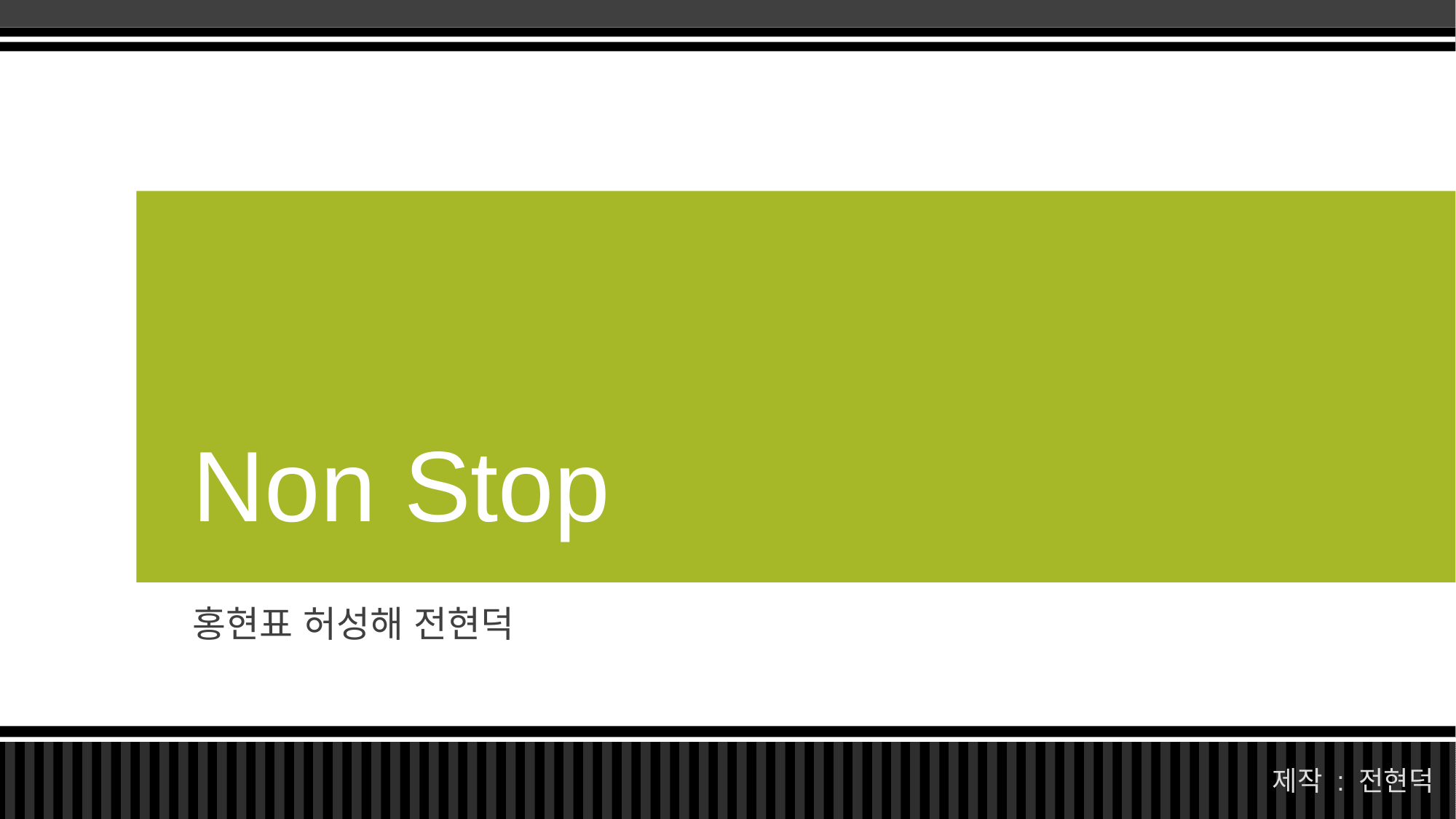

# Non Stop
홍현표 허성해 전현덕
제작 : 전현덕